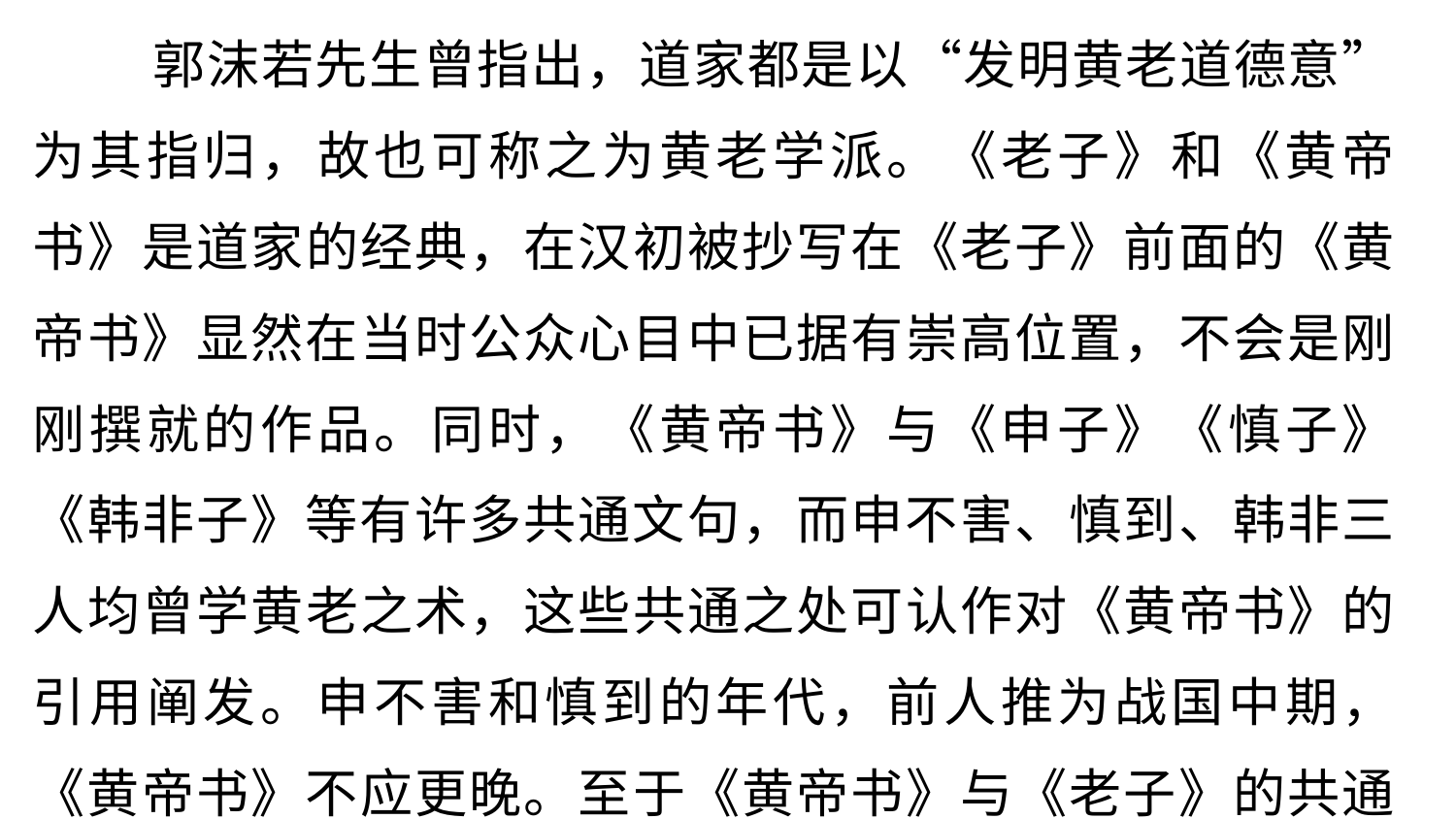

郭沫若先生曾指出，道家都是以“发明黄老道德意”为其指归，故也可称之为黄老学派。《老子》和《黄帝书》是道家的经典，在汉初被抄写在《老子》前面的《黄帝书》显然在当时公众心目中已据有崇高位置，不会是刚刚撰就的作品。同时，《黄帝书》与《申子》《慎子》《韩非子》等有许多共通文句，而申不害、慎到、韩非三人均曾学黄老之术，这些共通之处可认作对《黄帝书》的引用阐发。申不害和慎到的年代，前人推为战国中期，《黄帝书》不应更晚。至于《黄帝书》与《老子》的共通之处也甚多，